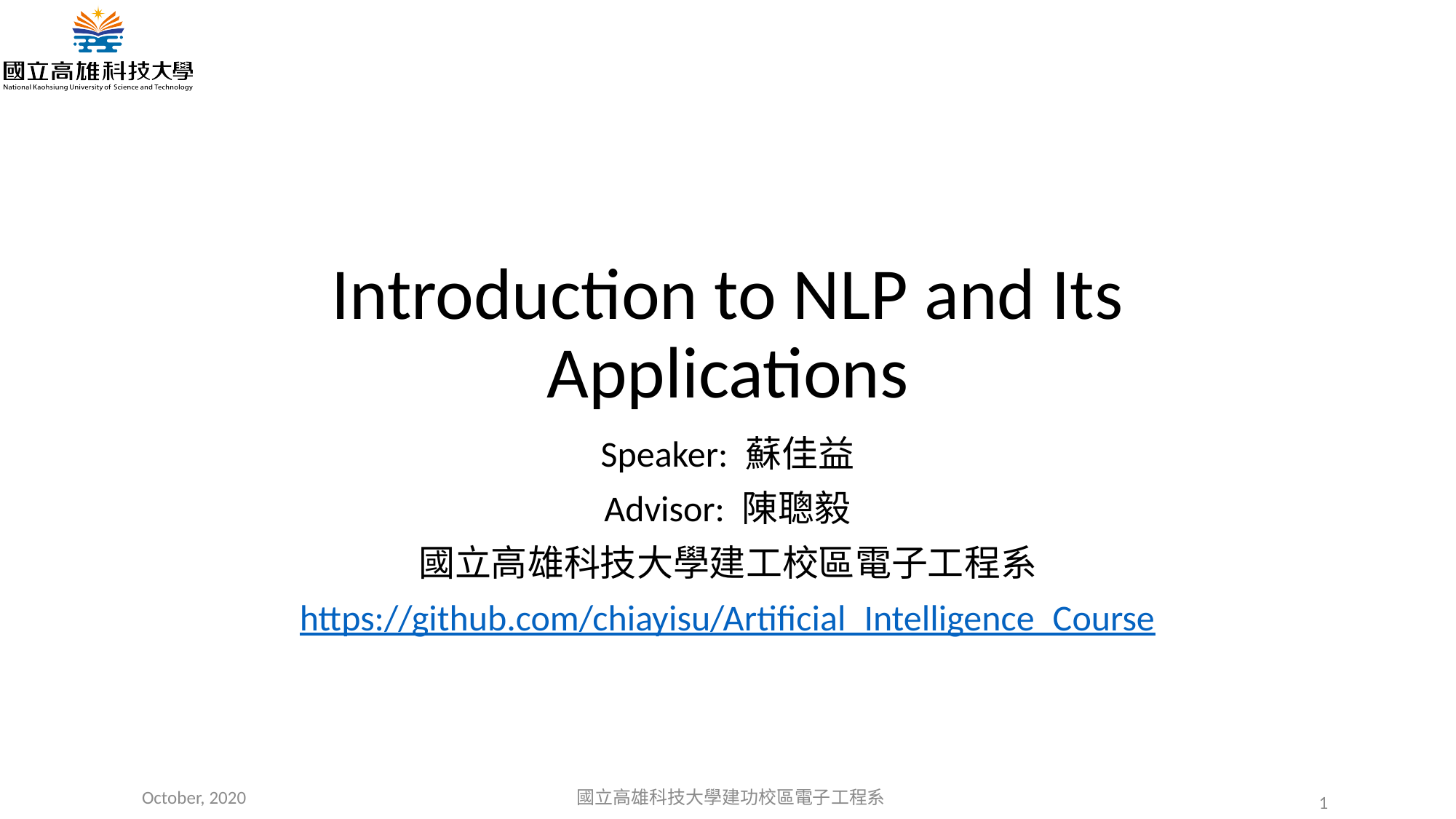

# Introduction to NLP and Its Applications
Speaker: 蘇佳益
Advisor: 陳聰毅
國立高雄科技大學建工校區電子工程系
https://github.com/chiayisu/Artificial_Intelligence_Course

October, 2020
國立高雄科技大學建功校區電子工程系
1